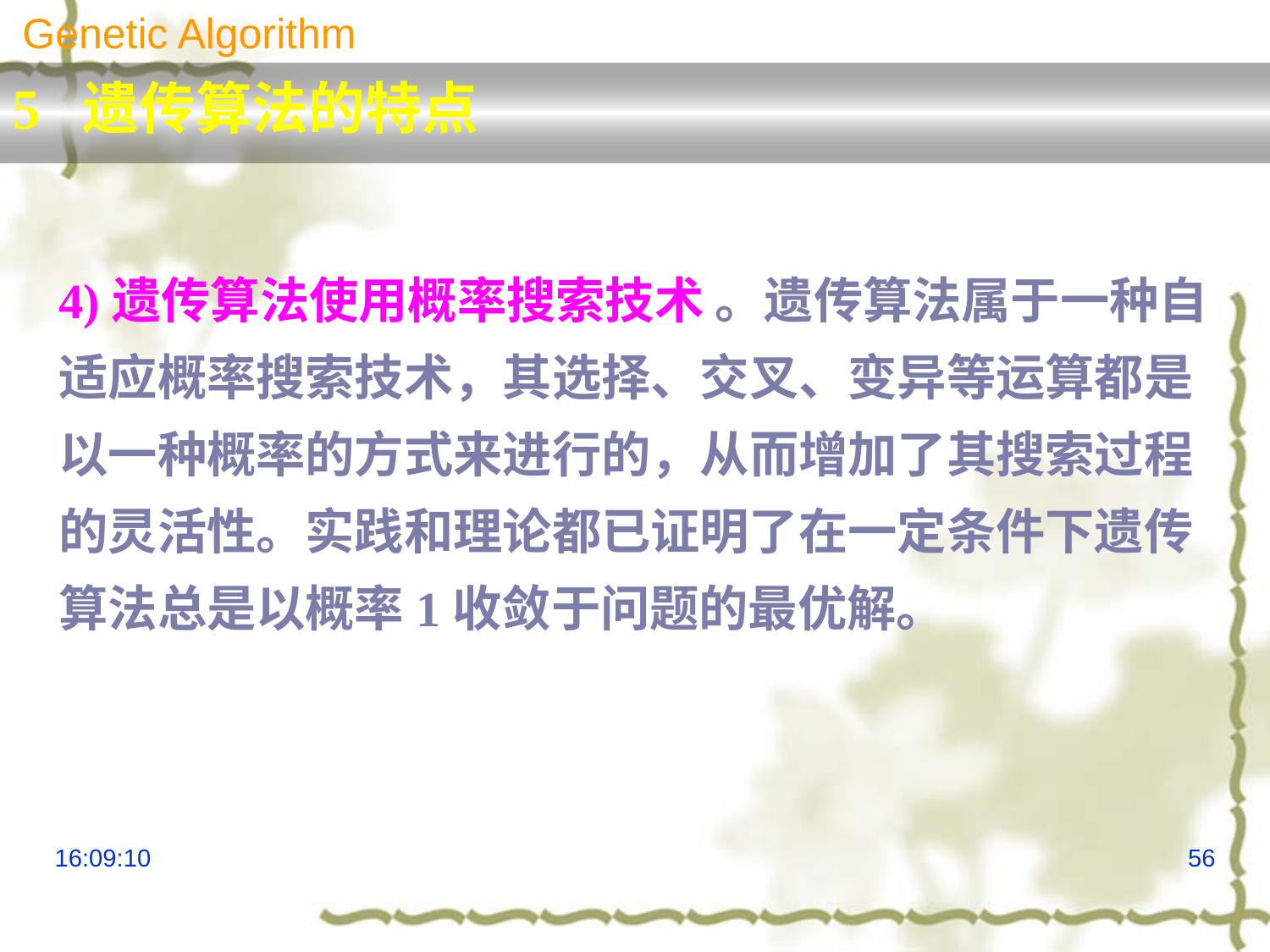

Genetic Algorithm
5  遗传算法的特点

4)遗传算法使用概率搜索技术 。遗传算法属于一种自适应概率搜索技术，其选择、交叉、变异等运算都是以一种概率的方式来进行的，从而增加了其搜索过程的灵活性。实践和理论都已证明了在一定条件下遗传算法总是以概率1收敛于问题的最优解。
16:09:10
56